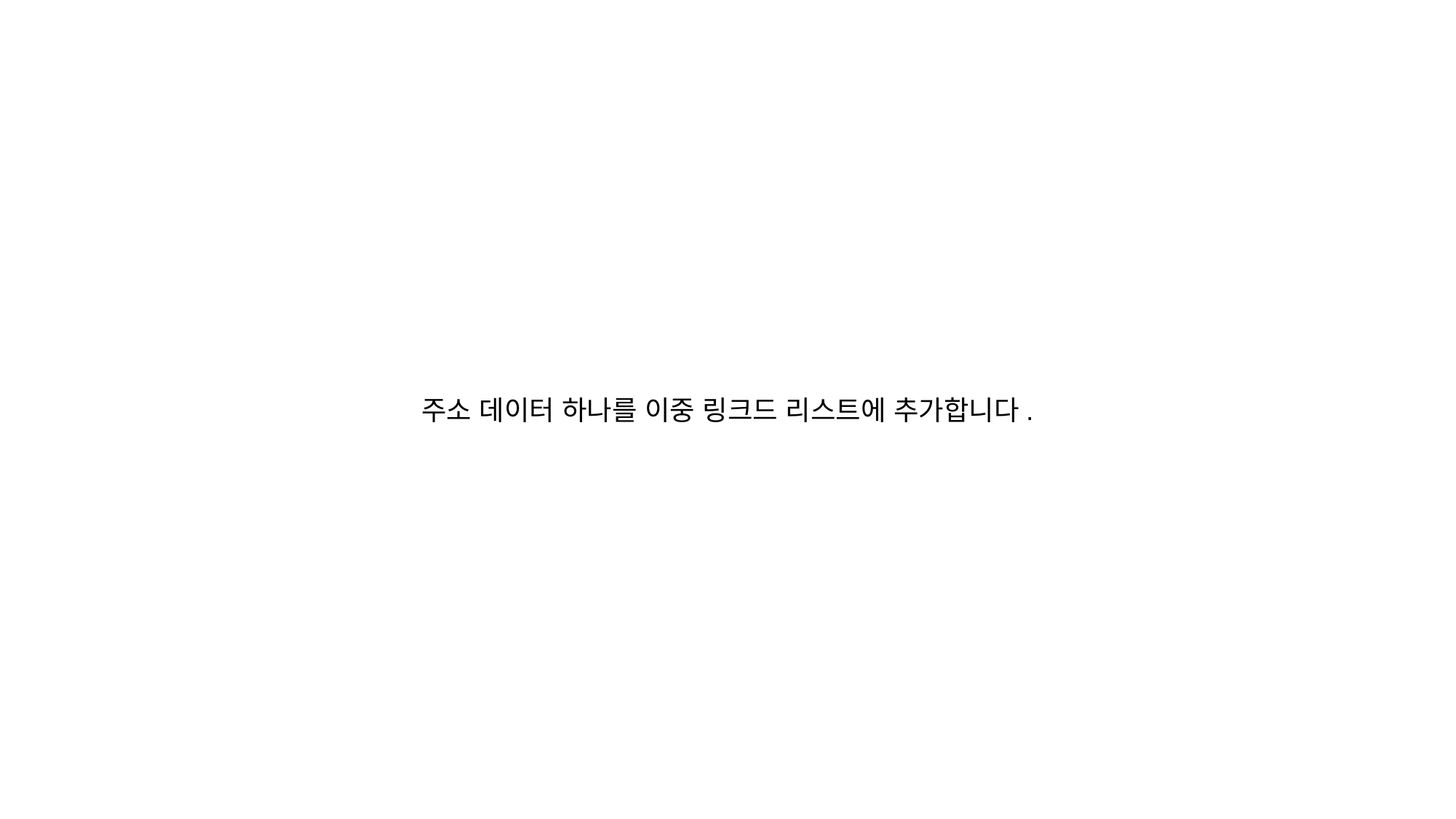

#

주소 데이터 하나를 이중 링크드 리스트에 추가합니다.